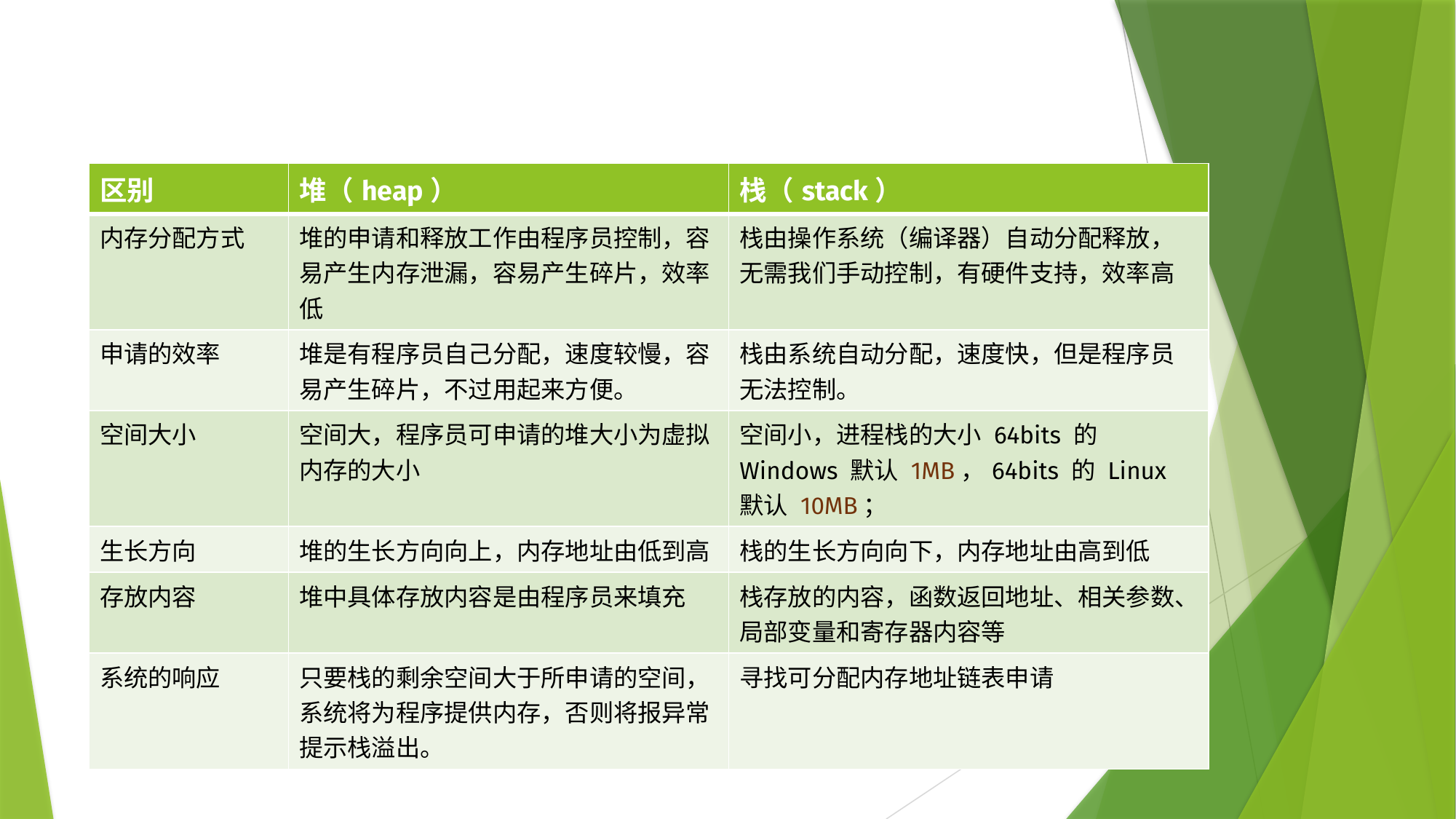

| 区别 | 堆（heap） | 栈（stack） |
| --- | --- | --- |
| 内存分配方式 | 堆的申请和释放工作由程序员控制，容易产生内存泄漏，容易产生碎片，效率低 | 栈由操作系统（编译器）自动分配释放，无需我们手动控制，有硬件支持，效率高 |
| 申请的效率 | 堆是有程序员自己分配，速度较慢，容易产生碎片，不过用起来方便。 | 栈由系统自动分配，速度快，但是程序员无法控制。 |
| 空间大小 | 空间大，程序员可申请的堆大小为虚拟内存的大小 | 空间小，进程栈的大小 64bits 的 Windows 默认 1MB，64bits 的 Linux 默认 10MB； |
| 生长方向 | 堆的生长方向向上，内存地址由低到高 | 栈的生长方向向下，内存地址由高到低 |
| 存放内容 | 堆中具体存放内容是由程序员来填充 | 栈存放的内容，函数返回地址、相关参数、局部变量和寄存器内容等 |
| 系统的响应 | 只要栈的剩余空间大于所申请的空间，系统将为程序提供内存，否则将报异常提示栈溢出。 | 寻找可分配内存地址链表申请 |